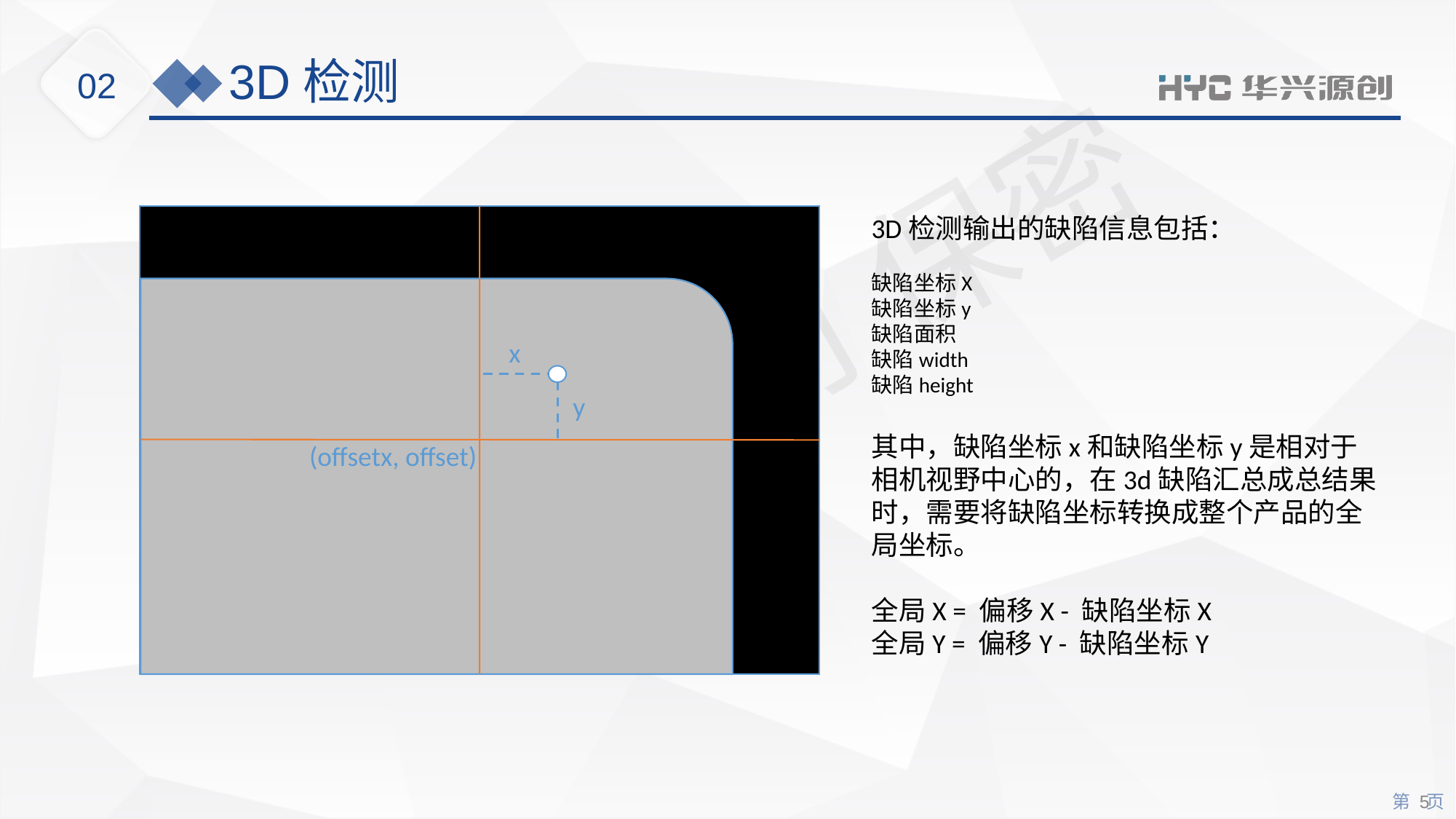

# 3D检测
02

3D检测输出的缺陷信息包括：

缺陷坐标X
缺陷坐标y
缺陷面积
缺陷width
缺陷height

其中，缺陷坐标x和缺陷坐标y是相对于相机视野中心的，在3d缺陷汇总成总结果时，需要将缺陷坐标转换成整个产品的全局坐标。

全局X = 偏移X - 缺陷坐标X
全局Y = 偏移Y - 缺陷坐标Y

x

y
(offsetx, offset)
5